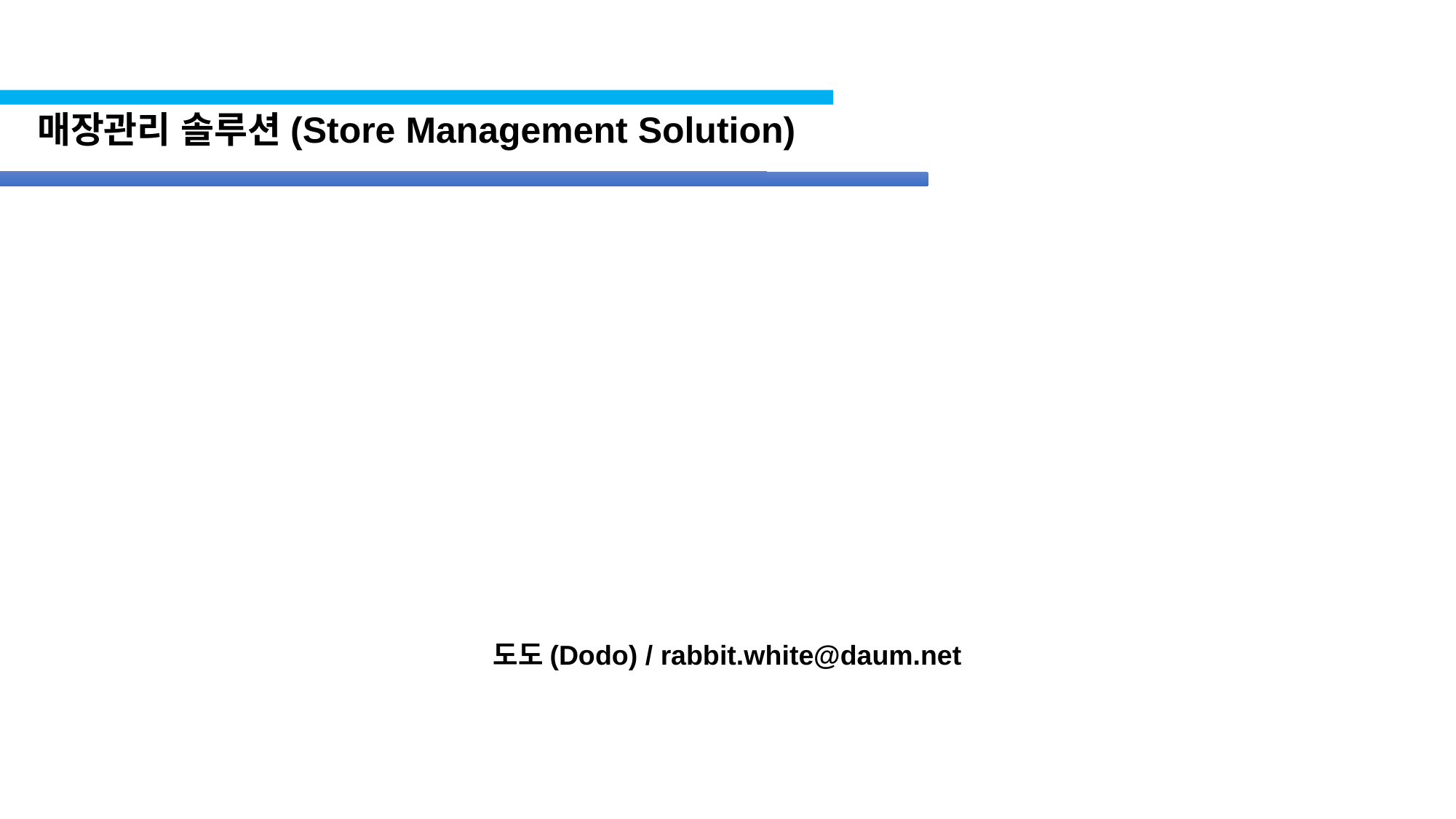

# 매장관리 솔루션(Store Management Solution)
도도(Dodo) / rabbit.white@daum.net